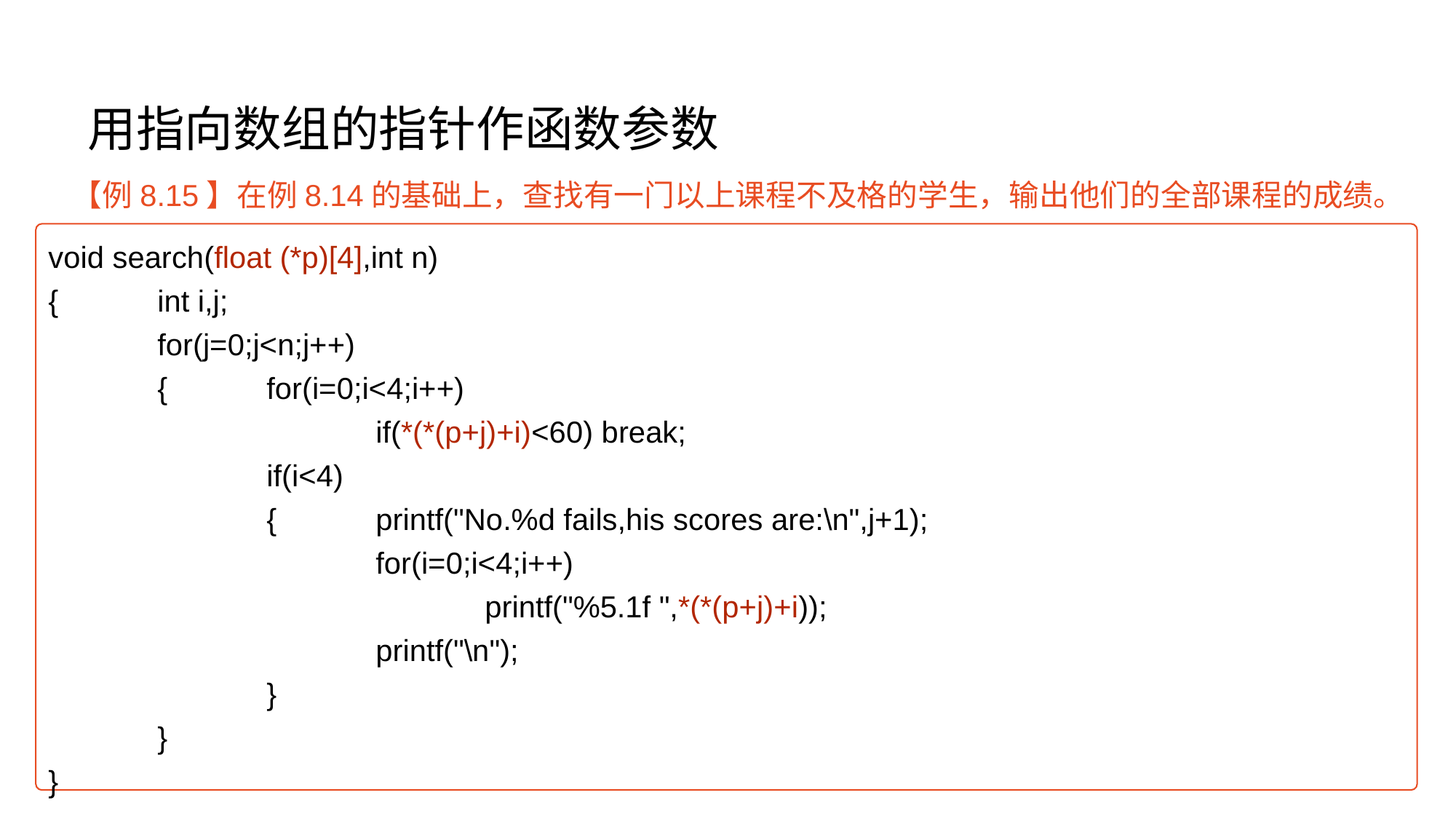

# 用指向数组的指针作函数参数
【例8.15】在例8.14的基础上，查找有一门以上课程不及格的学生，输出他们的全部课程的成绩。
void search(float (*p)[4],int n)
{	int i,j;
	for(j=0;j<n;j++)
	{	for(i=0;i<4;i++)
			if(*(*(p+j)+i)<60) break;
		if(i<4)
		{	printf("No.%d fails,his scores are:\n",j+1);
			for(i=0;i<4;i++)
				printf("%5.1f ",*(*(p+j)+i));
			printf("\n");
		}
	}
}